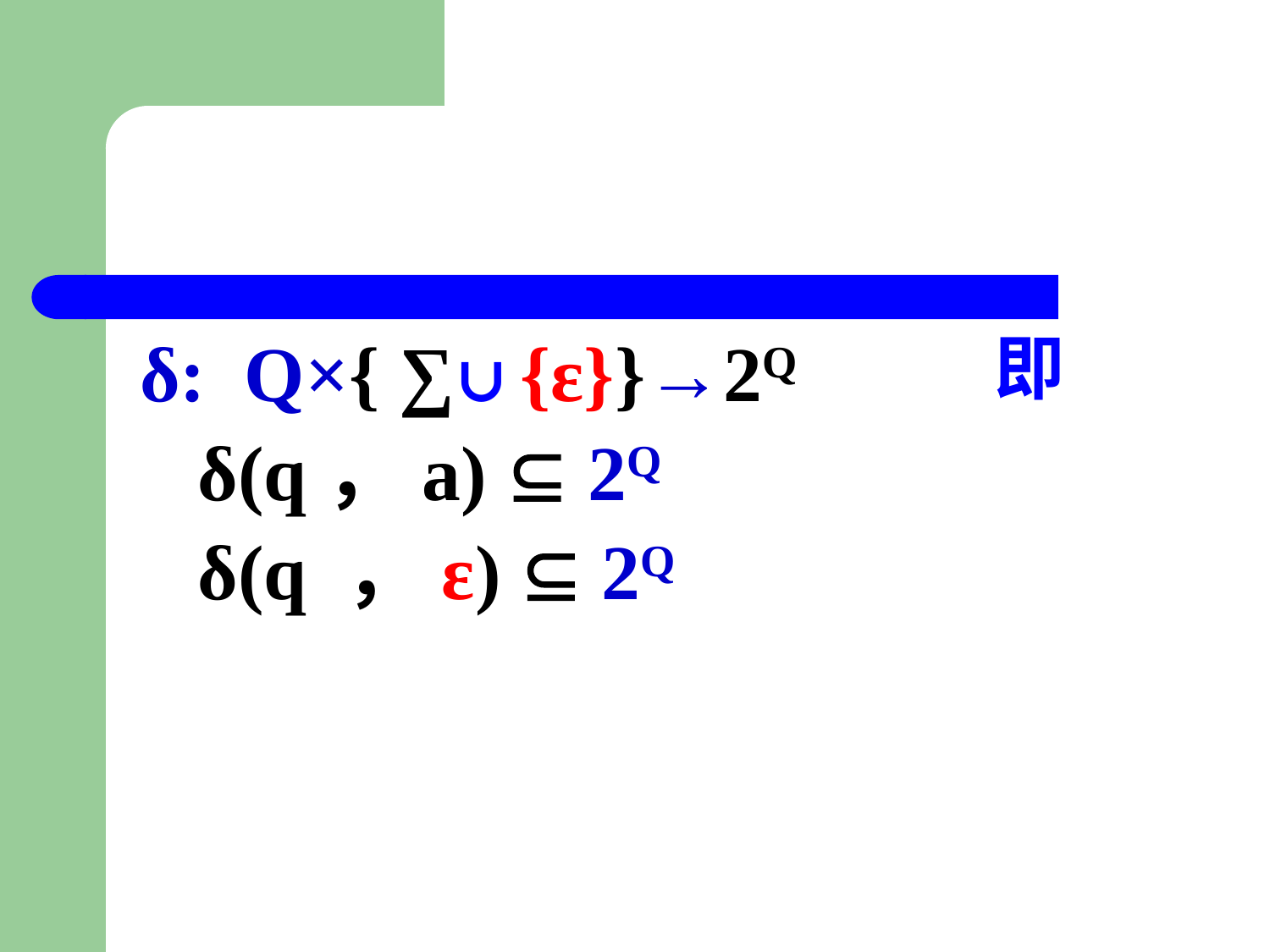

#
即
δ:  Q×{ ∑∪ {ε}}→2Q
   δ(q，a) ⊆ 2Q
   δ(q ，ε) ⊆ 2Q